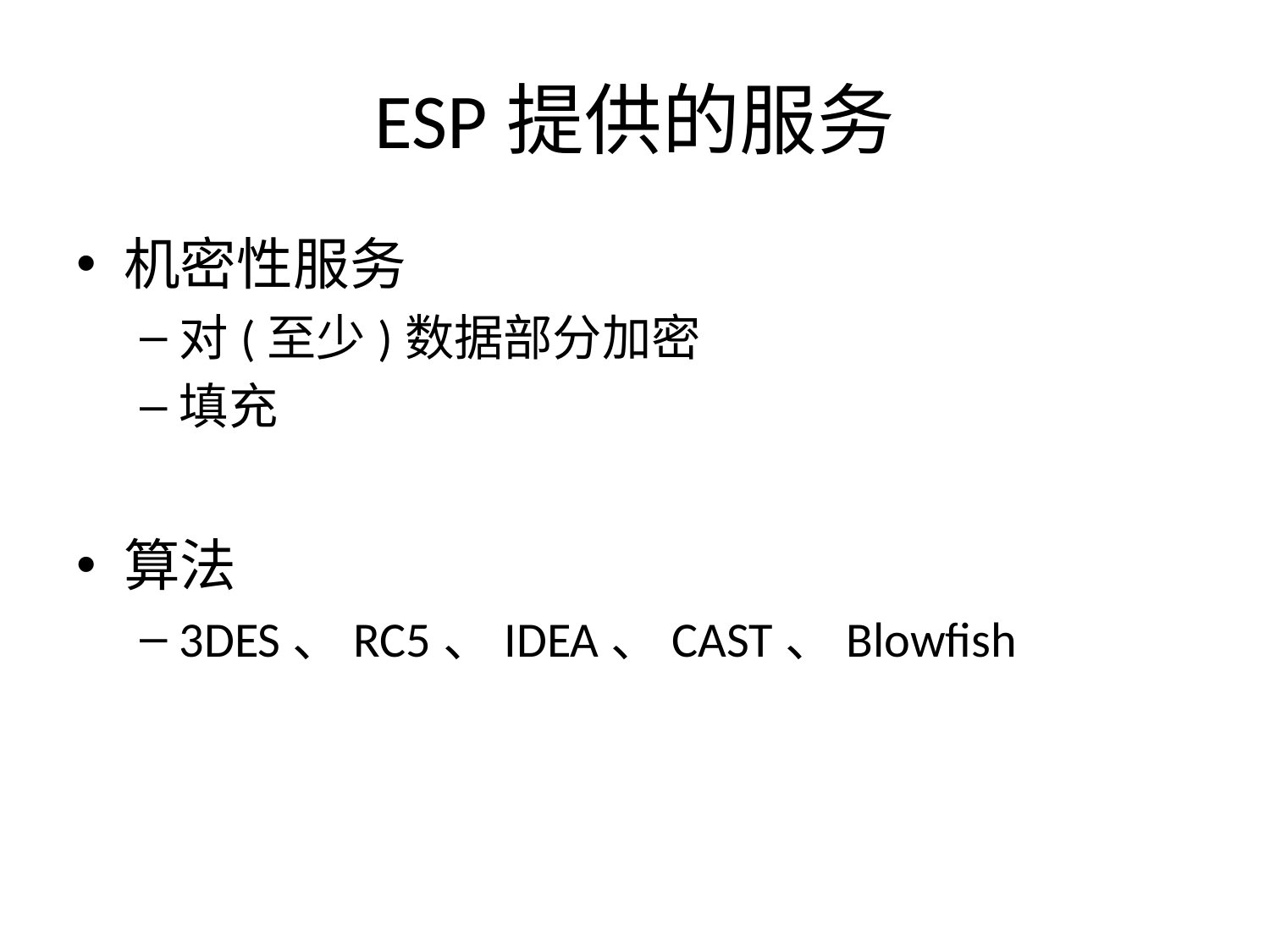

# ESP提供的服务
机密性服务
对(至少)数据部分加密
填充

算法
3DES、RC5、IDEA、CAST、Blowfish